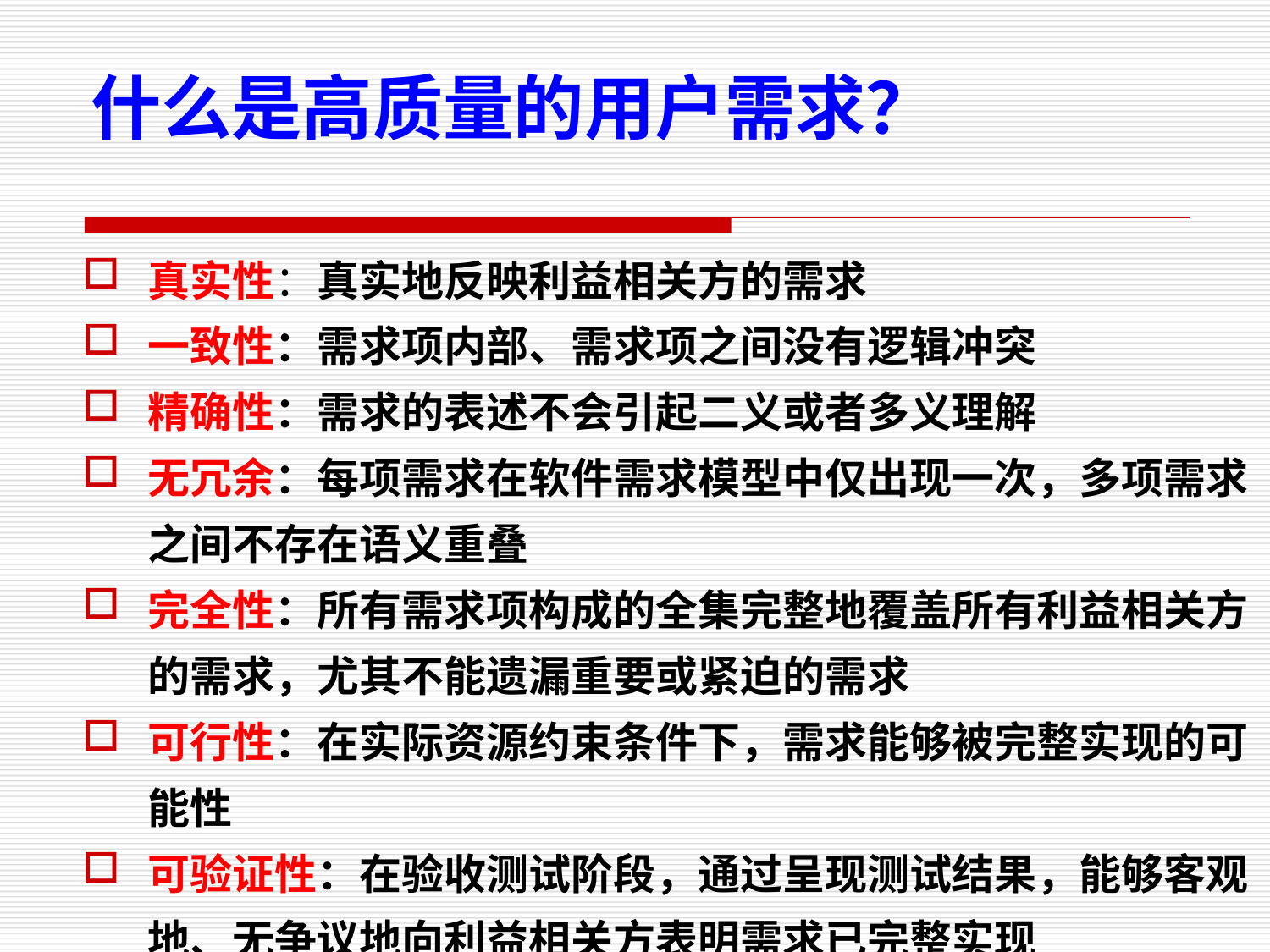

什么是高质量的用户需求？
真实性：真实地反映利益相关方的需求
一致性：需求项内部、需求项之间没有逻辑冲突
精确性：需求的表述不会引起二义或者多义理解
无冗余：每项需求在软件需求模型中仅出现一次，多项需求之间不存在语义重叠
完全性：所有需求项构成的全集完整地覆盖所有利益相关方的需求，尤其不能遗漏重要或紧迫的需求
可行性：在实际资源约束条件下，需求能够被完整实现的可能性
可验证性：在验收测试阶段，通过呈现测试结果，能够客观地、无争议地向利益相关方表明需求已完整实现